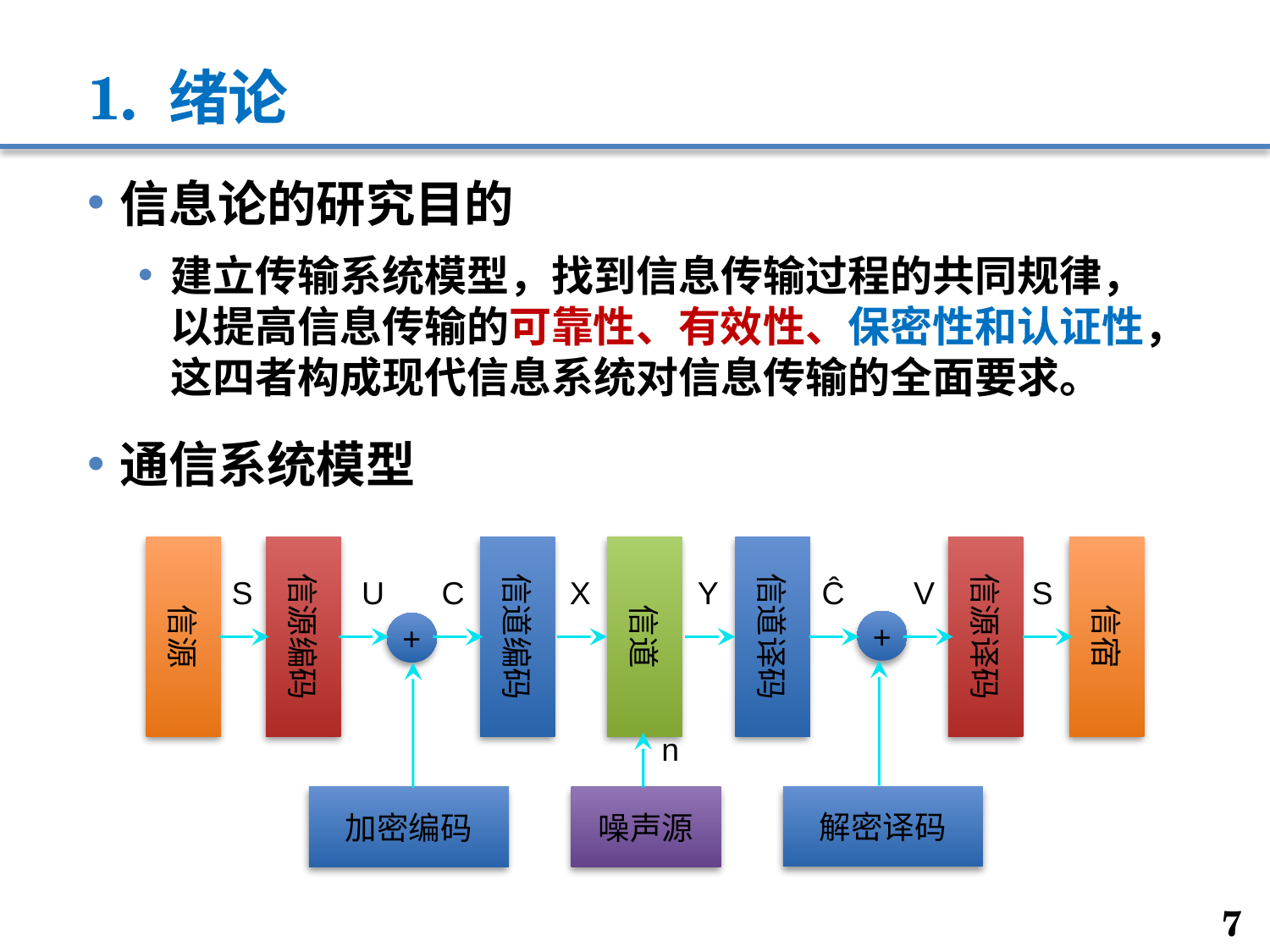

# 1. 绪论
信息论的研究目的
建立传输系统模型，找到信息传输过程的共同规律，以提高信息传输的可靠性、有效性、保密性和认证性，这四者构成现代信息系统对信息传输的全面要求。
通信系统模型

信源
信源编码
信道编码
信道
信道译码
信源译码
信宿
S
U
C
X
Y
Ĉ
V
S
+
+

n

解密译码
加密编码
噪声源
7